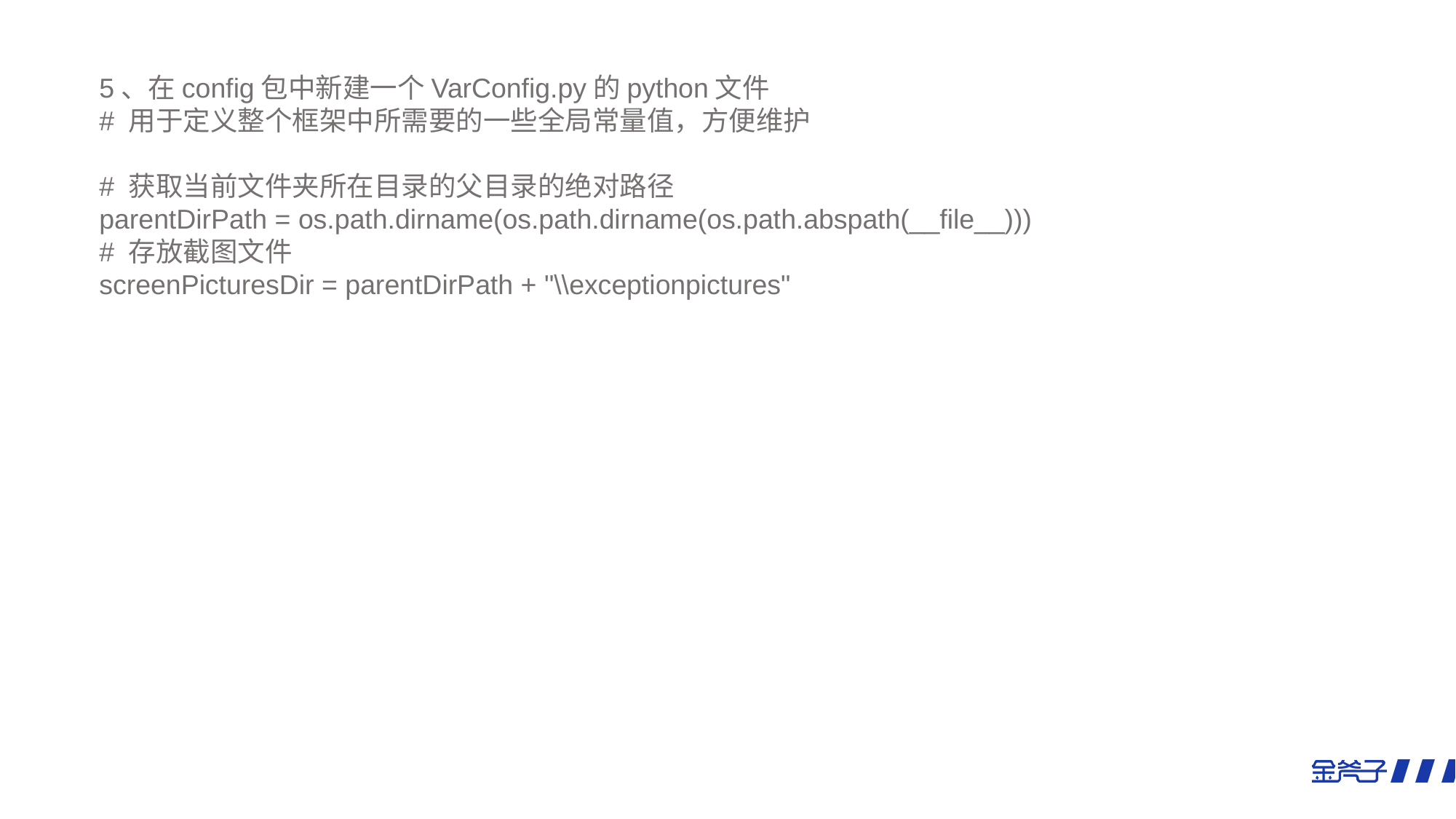

5、在config包中新建一个VarConfig.py的python文件
# 用于定义整个框架中所需要的一些全局常量值，方便维护

# 获取当前文件夹所在目录的父目录的绝对路径
parentDirPath = os.path.dirname(os.path.dirname(os.path.abspath(__file__)))
# 存放截图文件
screenPicturesDir = parentDirPath + "\\exceptionpictures"